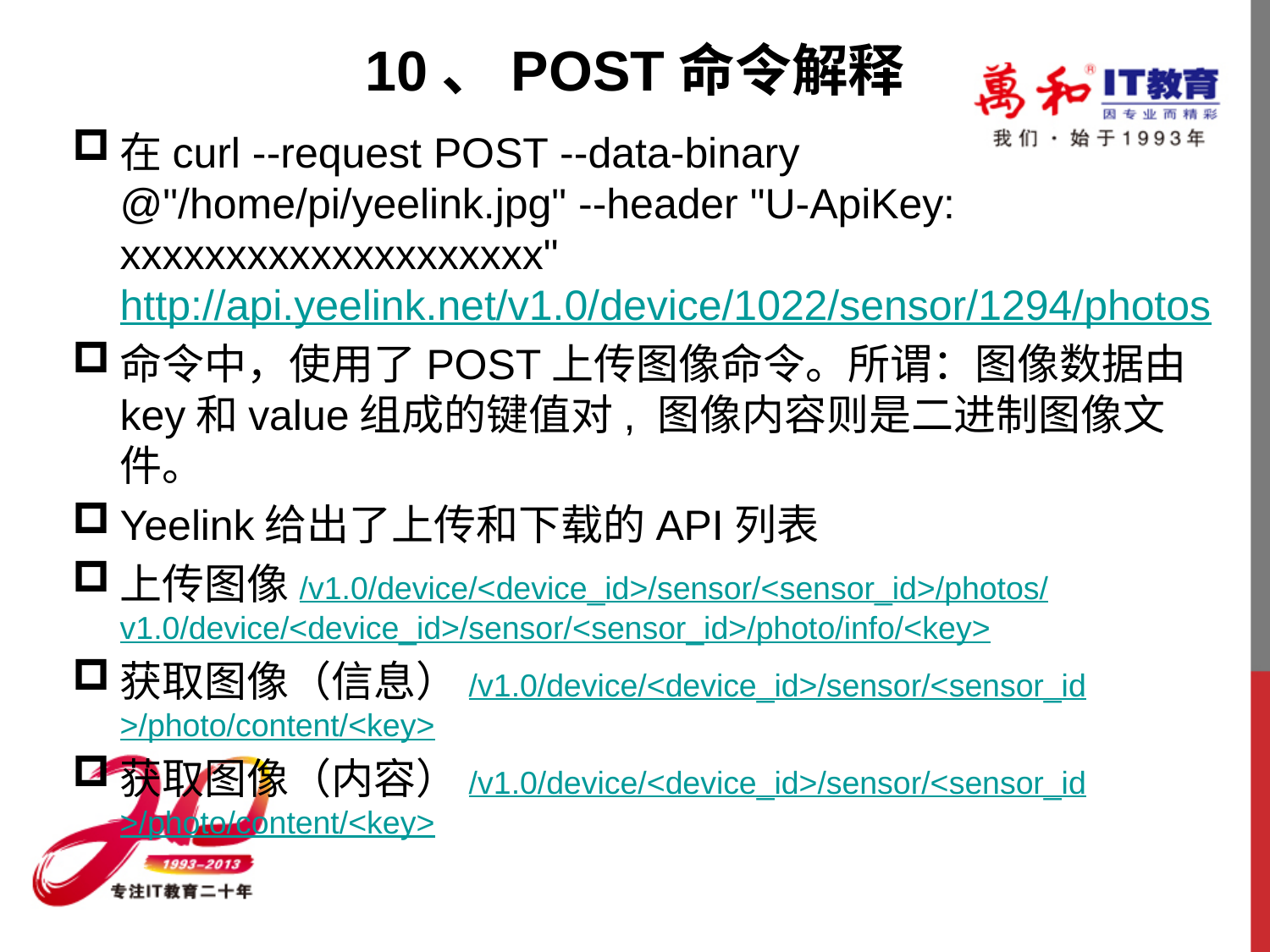

# 10、POST命令解释
在curl --request POST --data-binary @"/home/pi/yeelink.jpg" --header "U-ApiKey: xxxxxxxxxxxxxxxxxxxx" http://api.yeelink.net/v1.0/device/1022/sensor/1294/photos
命令中，使用了POST上传图像命令。所谓：图像数据由key和value组成的键值对, 图像内容则是二进制图像文件。
Yeelink给出了上传和下载的API列表
上传图像/v1.0/device/<device_id>/sensor/<sensor_id>/photos/v1.0/device/<device_id>/sensor/<sensor_id>/photo/info/<key>
获取图像（信息）/v1.0/device/<device_id>/sensor/<sensor_id>/photo/content/<key>
获取图像（内容）/v1.0/device/<device_id>/sensor/<sensor_id>/photo/content/<key>